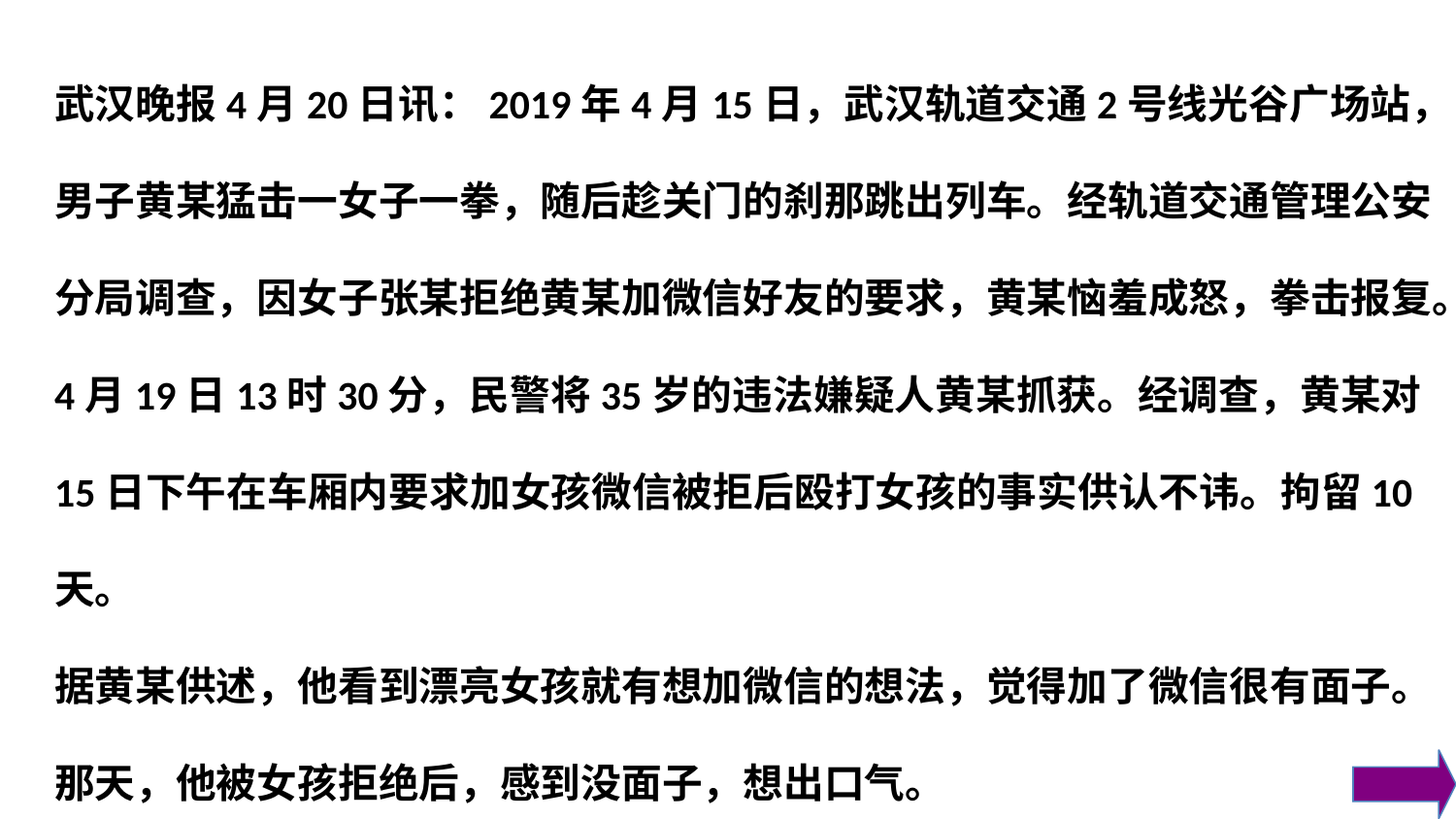

武汉晚报4月20日讯：2019年4月15日，武汉轨道交通2号线光谷广场站，男子黄某猛击一女子一拳，随后趁关门的刹那跳出列车。经轨道交通管理公安分局调查，因女子张某拒绝黄某加微信好友的要求，黄某恼羞成怒，拳击报复。
4月19日13时30分，民警将35岁的违法嫌疑人黄某抓获。经调查，黄某对15日下午在车厢内要求加女孩微信被拒后殴打女孩的事实供认不讳。拘留10天。
据黄某供述，他看到漂亮女孩就有想加微信的想法，觉得加了微信很有面子。那天，他被女孩拒绝后，感到没面子，想出口气。